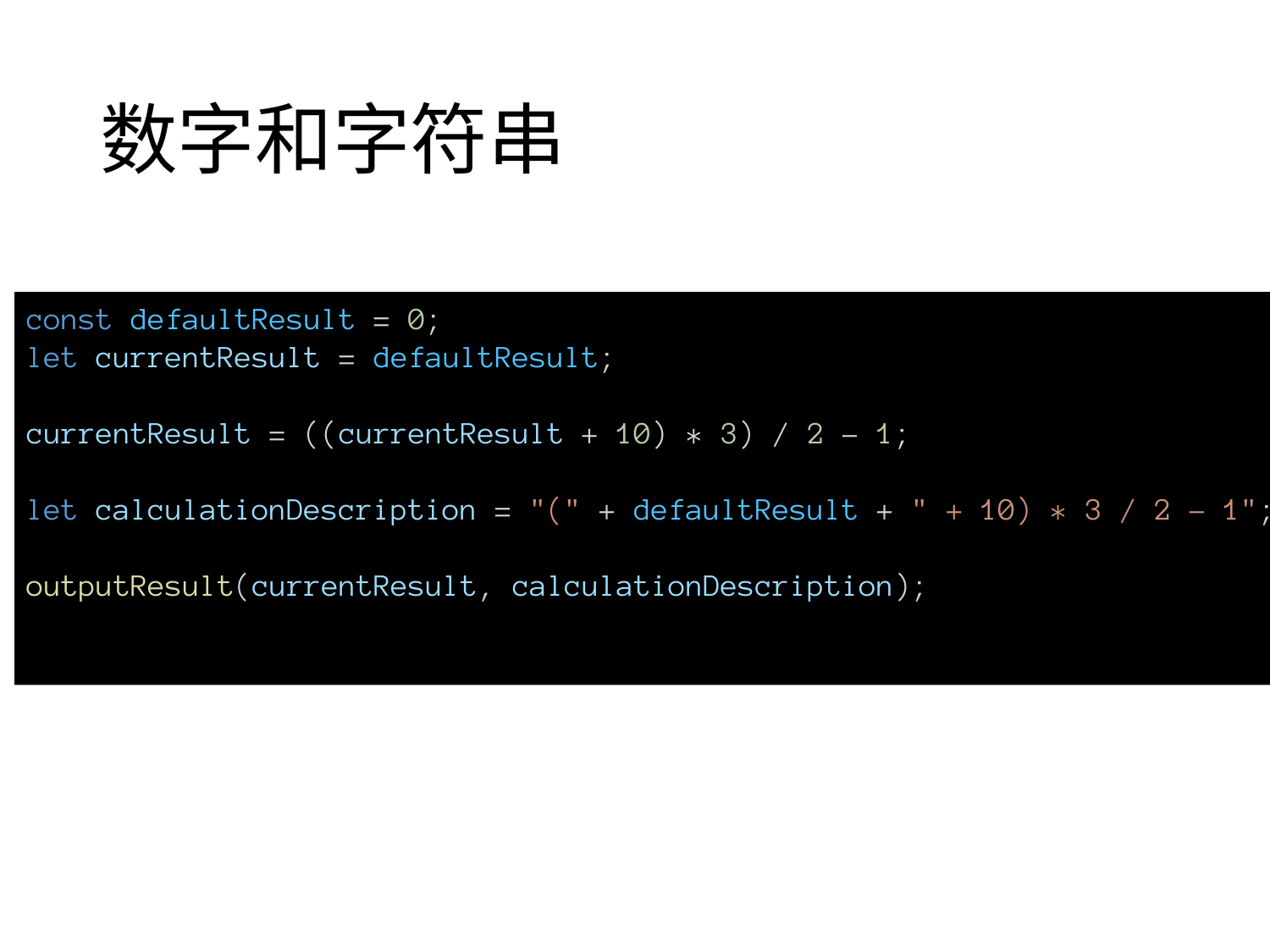

# 数字和字符串
const defaultResult = 0;
let currentResult = defaultResult;
currentResult = ((currentResult + 10) * 3) / 2 - 1;
let calculationDescription = "(" + defaultResult + " + 10) * 3 / 2 - 1";
outputResult(currentResult, calculationDescription);